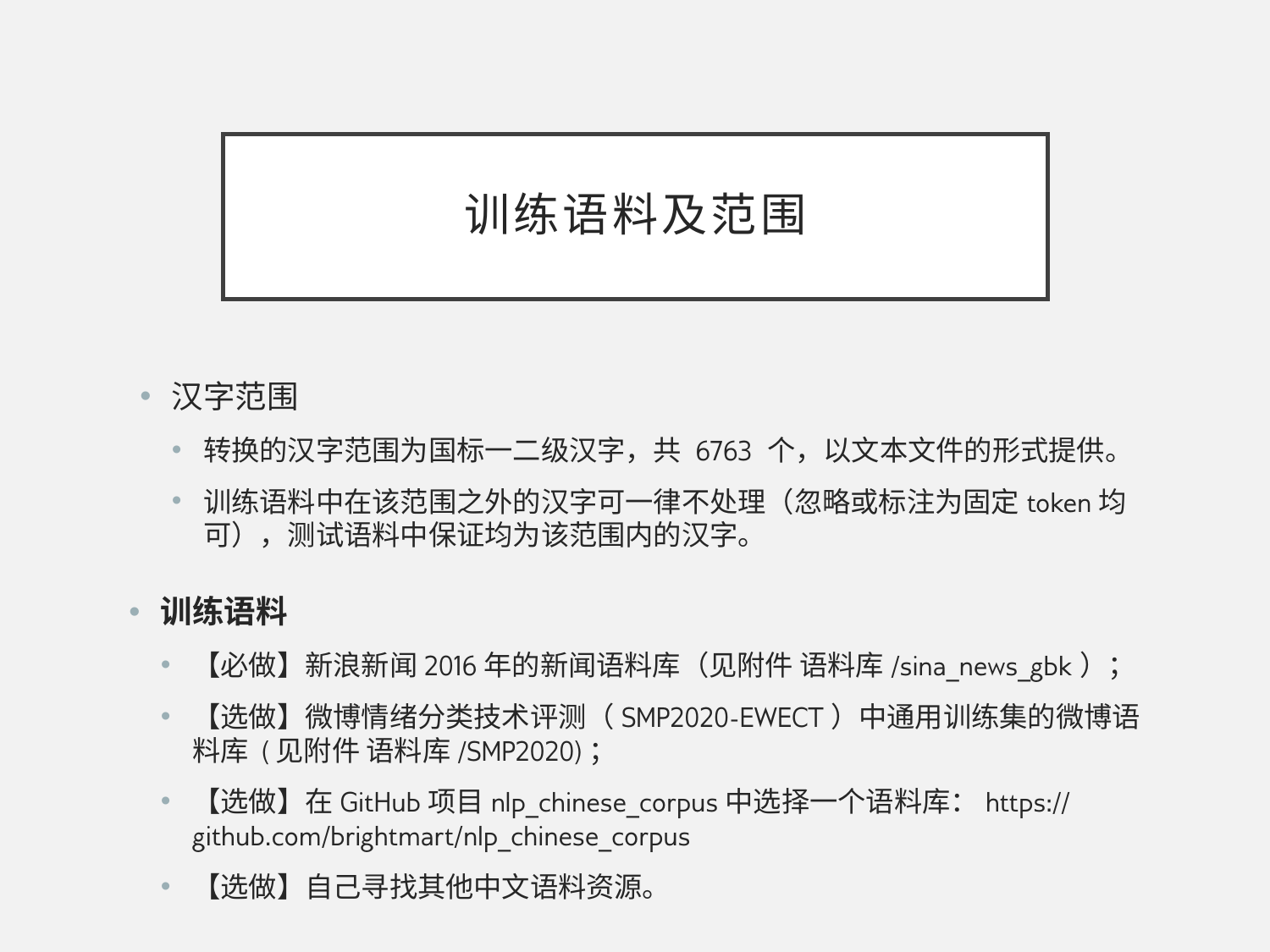

# 训练语料及范围
汉字范围
转换的汉字范围为国标一二级汉字，共 6763 个，以文本文件的形式提供。
训练语料中在该范围之外的汉字可一律不处理（忽略或标注为固定token均可），测试语料中保证均为该范围内的汉字。
训练语料
【必做】新浪新闻2016年的新闻语料库（见附件 语料库/sina_news_gbk）；
【选做】微博情绪分类技术评测（SMP2020-EWECT）中通用训练集的微博语料库 (见附件 语料库/SMP2020)；
【选做】在GitHub项目nlp_chinese_corpus中选择一个语料库：https://github.com/brightmart/nlp_chinese_corpus
【选做】自己寻找其他中文语料资源。